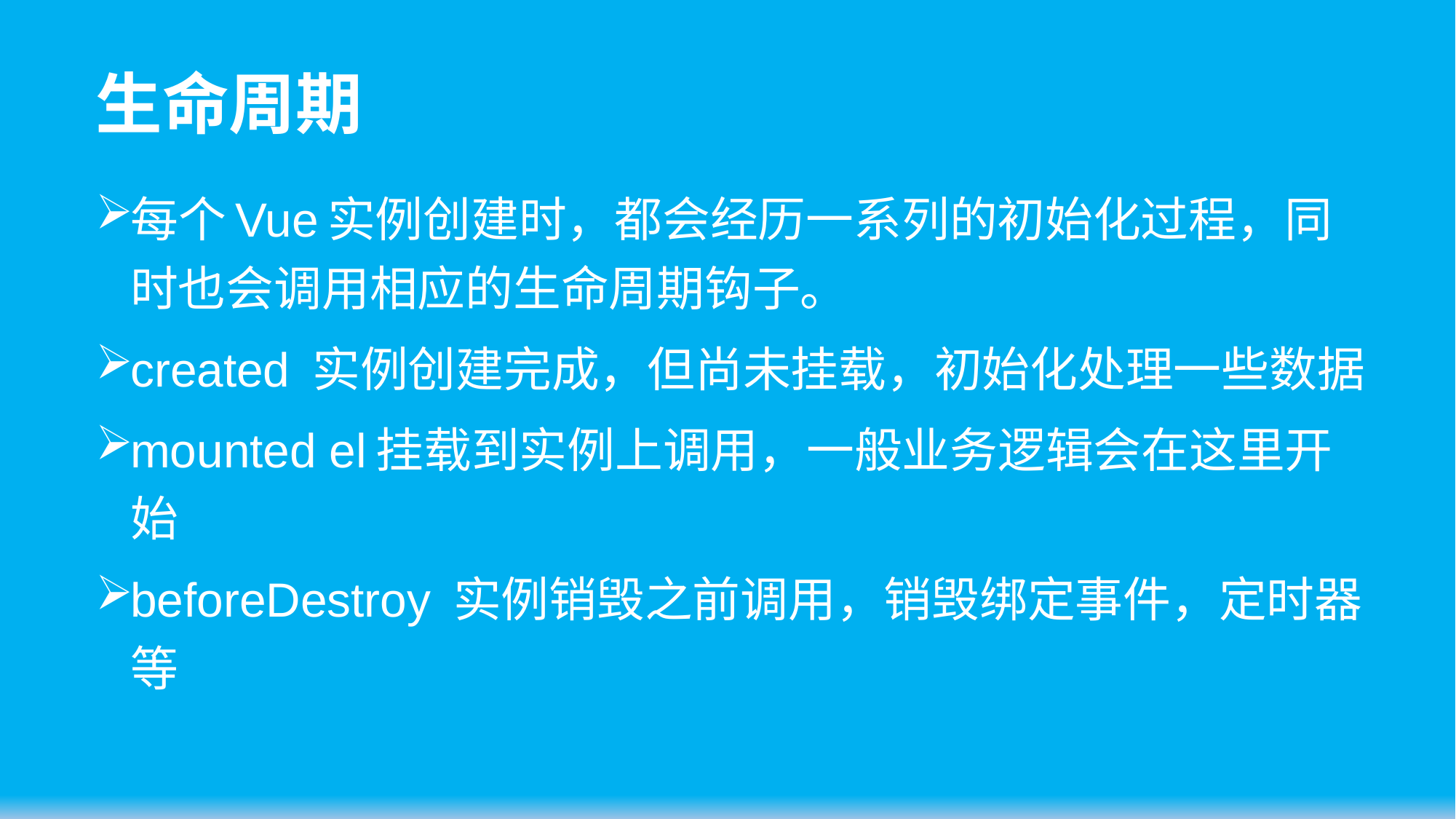

# 生命周期
每个Vue实例创建时，都会经历一系列的初始化过程，同时也会调用相应的生命周期钩子。
created 实例创建完成，但尚未挂载，初始化处理一些数据
mounted el挂载到实例上调用，一般业务逻辑会在这里开始
beforeDestroy 实例销毁之前调用，销毁绑定事件，定时器等